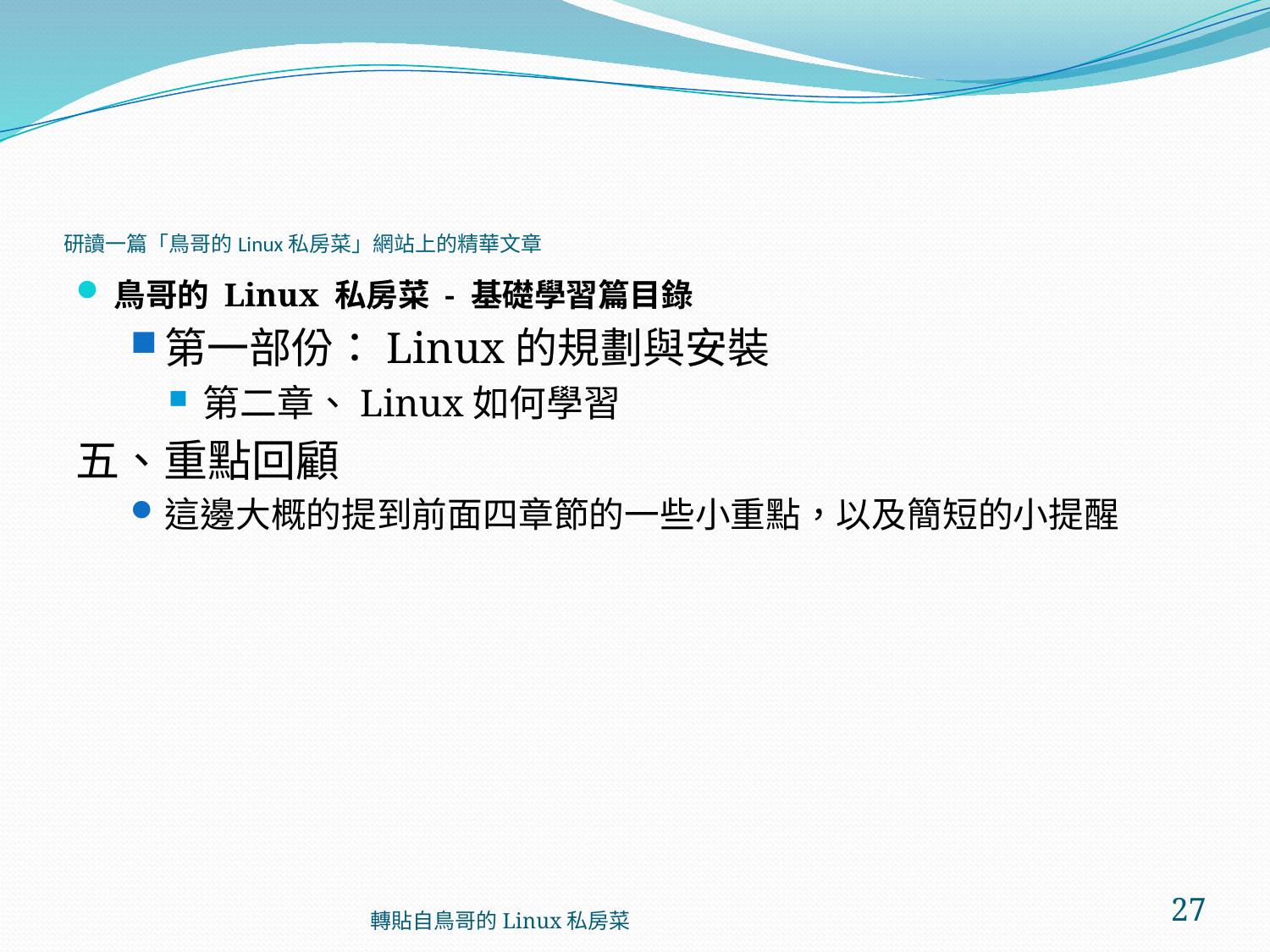

# 研讀一篇「鳥哥的Linux私房菜」網站上的精華文章
鳥哥的 Linux 私房菜 - 基礎學習篇目錄
第一部份：Linux的規劃與安裝
第二章、Linux如何學習
五、重點回顧
這邊大概的提到前面四章節的一些小重點，以及簡短的小提醒
轉貼自鳥哥的Linux私房菜
27